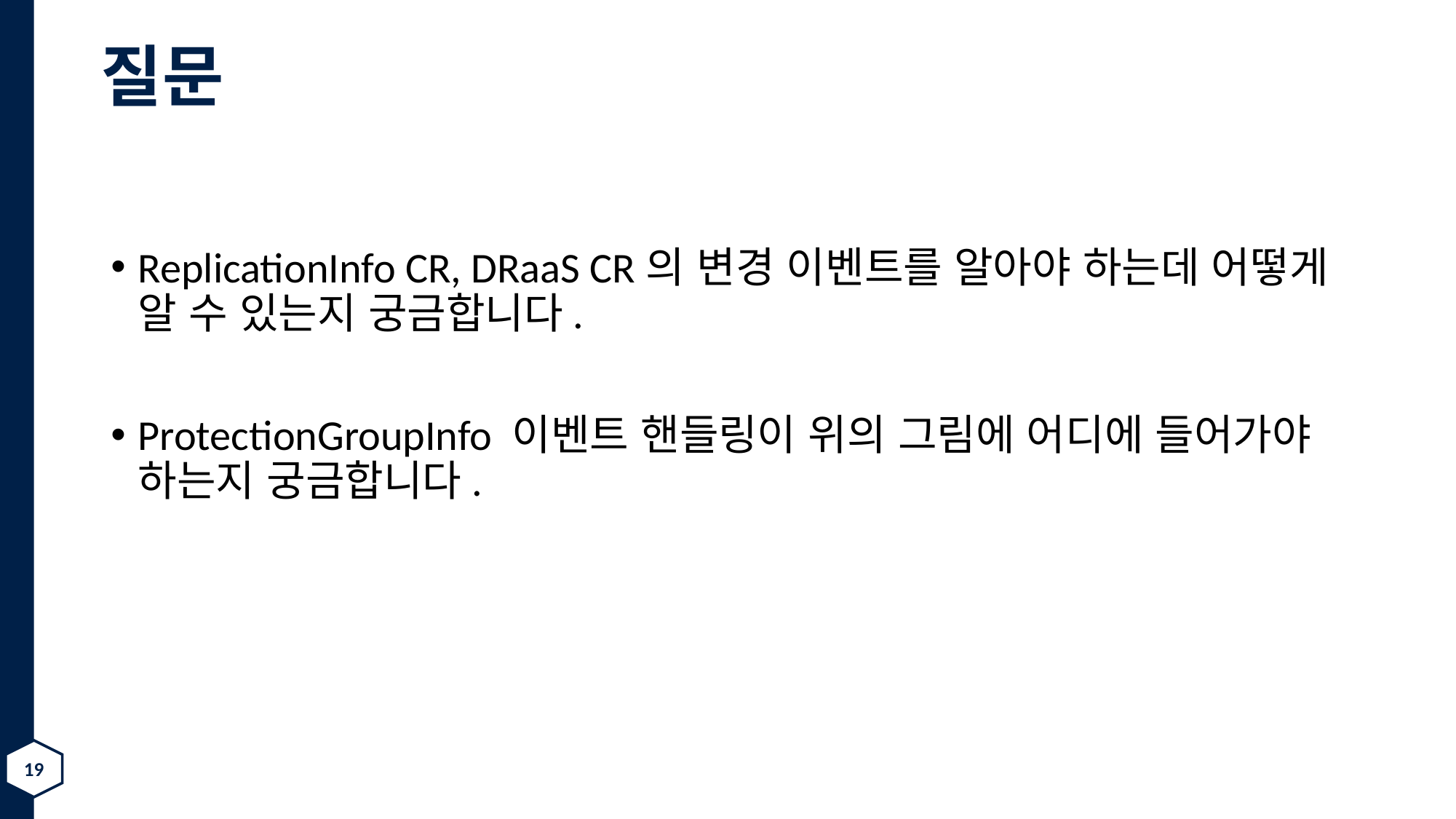

# 질문
ReplicationInfo CR, DRaaS CR의 변경 이벤트를 알아야 하는데 어떻게 알 수 있는지 궁금합니다.

ProtectionGroupInfo 이벤트 핸들링이 위의 그림에 어디에 들어가야 하는지 궁금합니다.